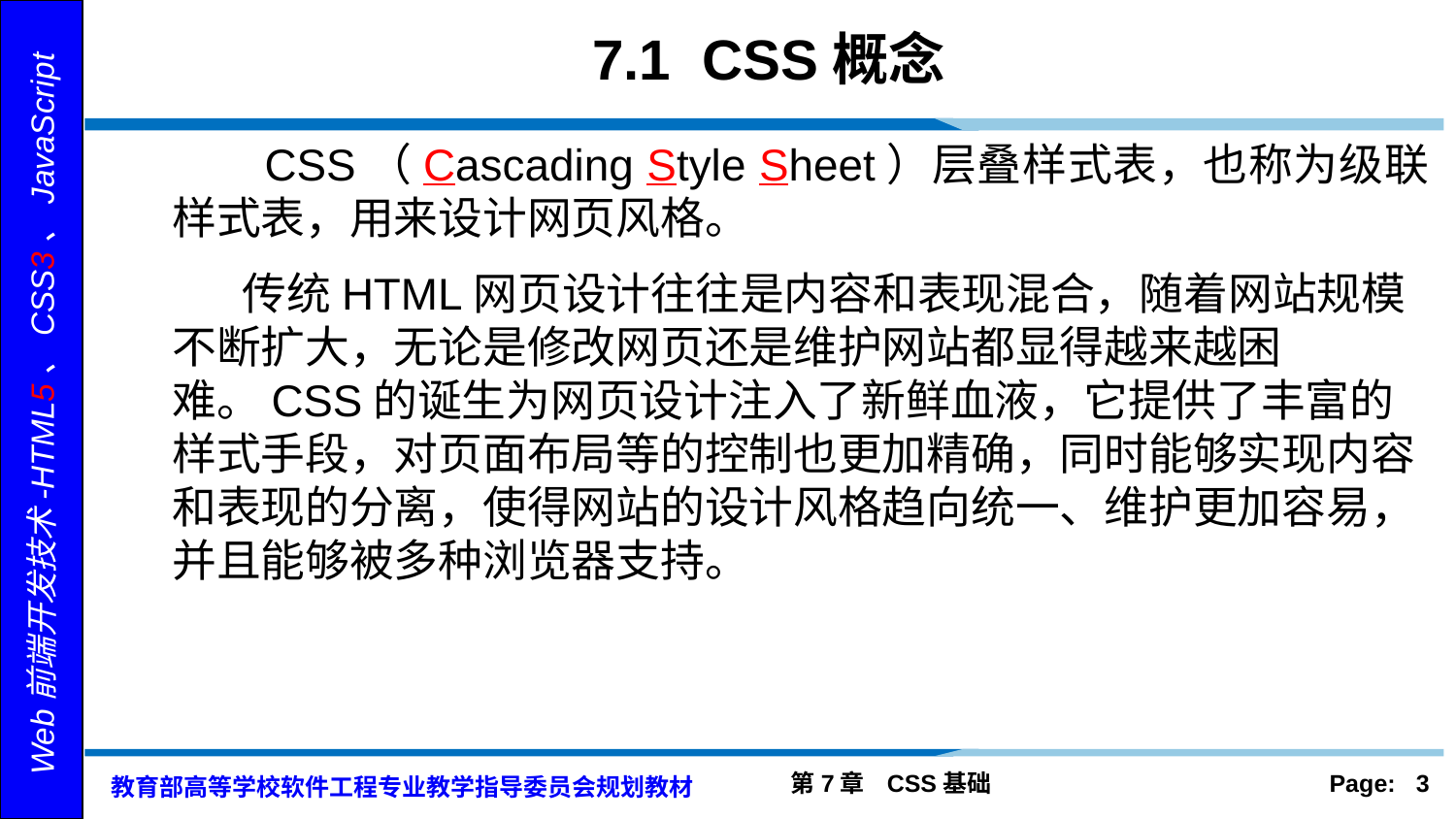

# 7.1  CSS概念
       CSS（Cascading Style Sheet）层叠样式表，也称为级联样式表，用来设计网页风格。
      传统HTML网页设计往往是内容和表现混合，随着网站规模不断扩大，无论是修改网页还是维护网站都显得越来越困难。CSS的诞生为网页设计注入了新鲜血液，它提供了丰富的样式手段，对页面布局等的控制也更加精确，同时能够实现内容和表现的分离，使得网站的设计风格趋向统一、维护更加容易，并且能够被多种浏览器支持。